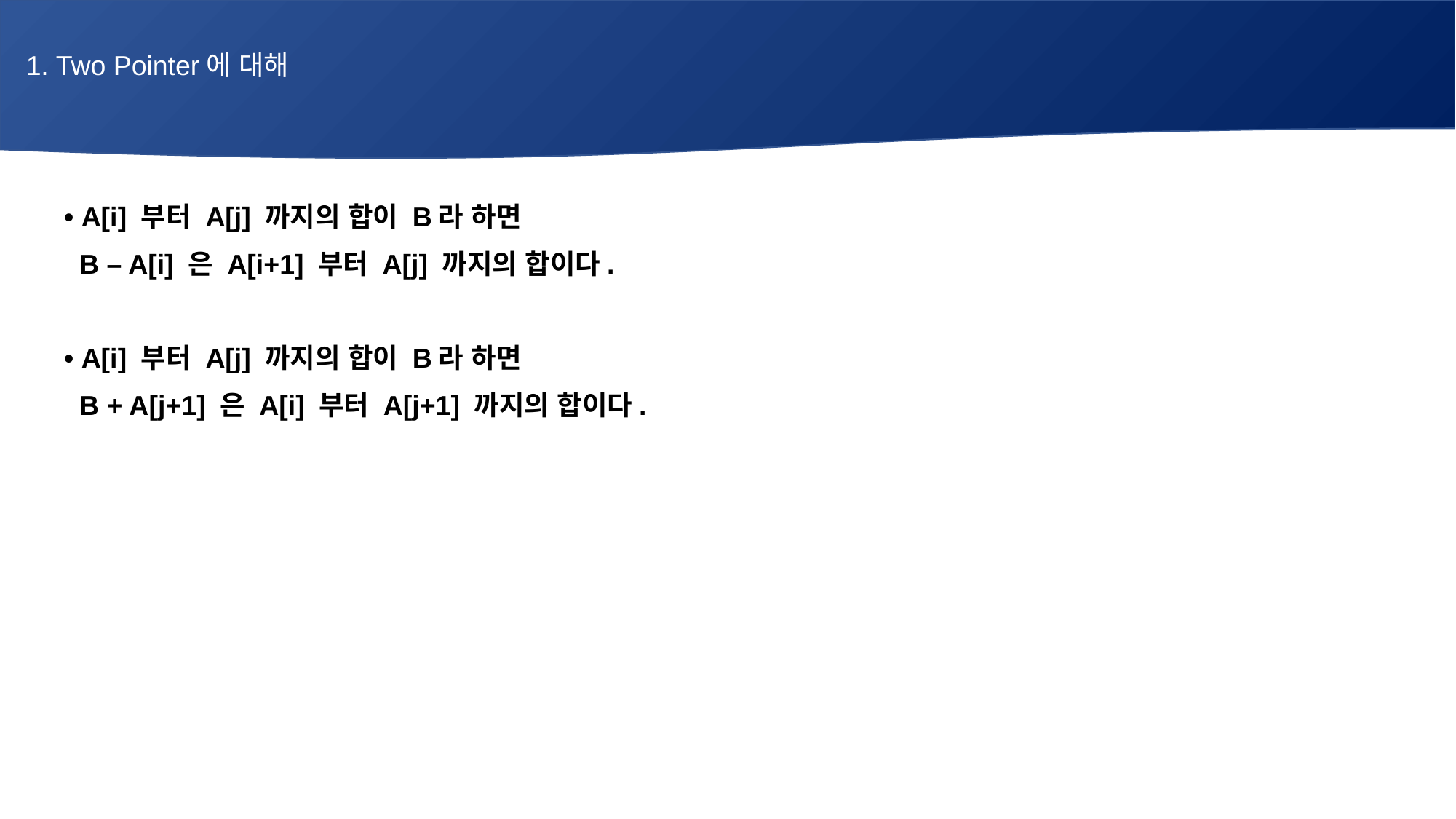

1. Two Pointer에 대해
# 매주 1 과제 LV2
• A[i] 부터 A[j] 까지의 합이 B라 하면
  B – A[i] 은 A[i+1] 부터 A[j] 까지의 합이다.

• A[i] 부터 A[j] 까지의 합이 B라 하면
  B + A[j+1] 은 A[i] 부터 A[j+1] 까지의 합이다.